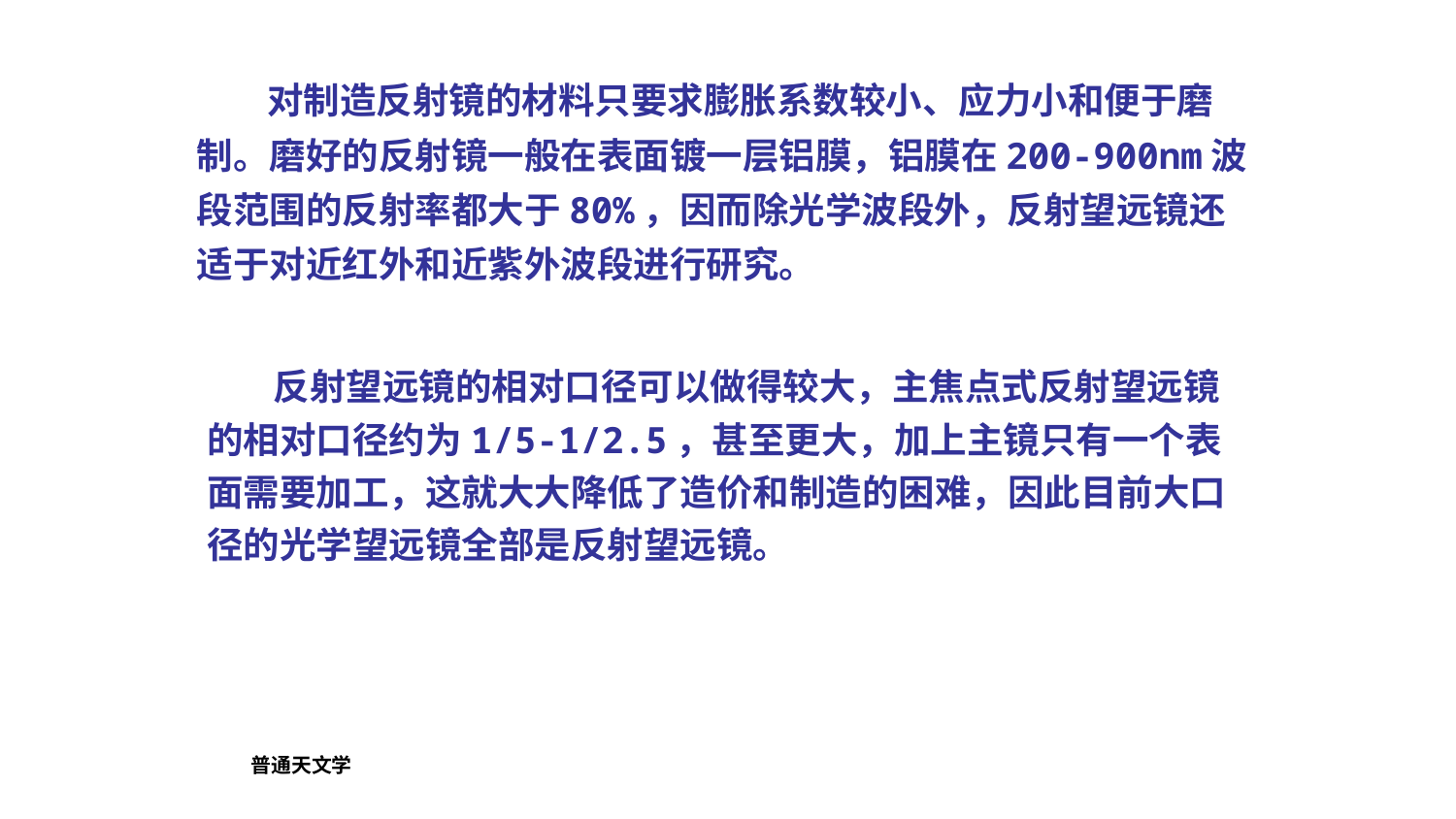

# 对制造反射镜的材料只要求膨胀系数较小、应力小和便于磨制。磨好的反射镜一般在表面镀一层铝膜，铝膜在200-900nm波段范围的反射率都大于80%，因而除光学波段外，反射望远镜还适于对近红外和近紫外波段进行研究。
          反射望远镜的相对口径可以做得较大，主焦点式反射望远镜的相对口径约为1/5-1/2.5，甚至更大，加上主镜只有一个表面需要加工，这就大大降低了造价和制造的困难，因此目前大口径的光学望远镜全部是反射望远镜。

普通天文学